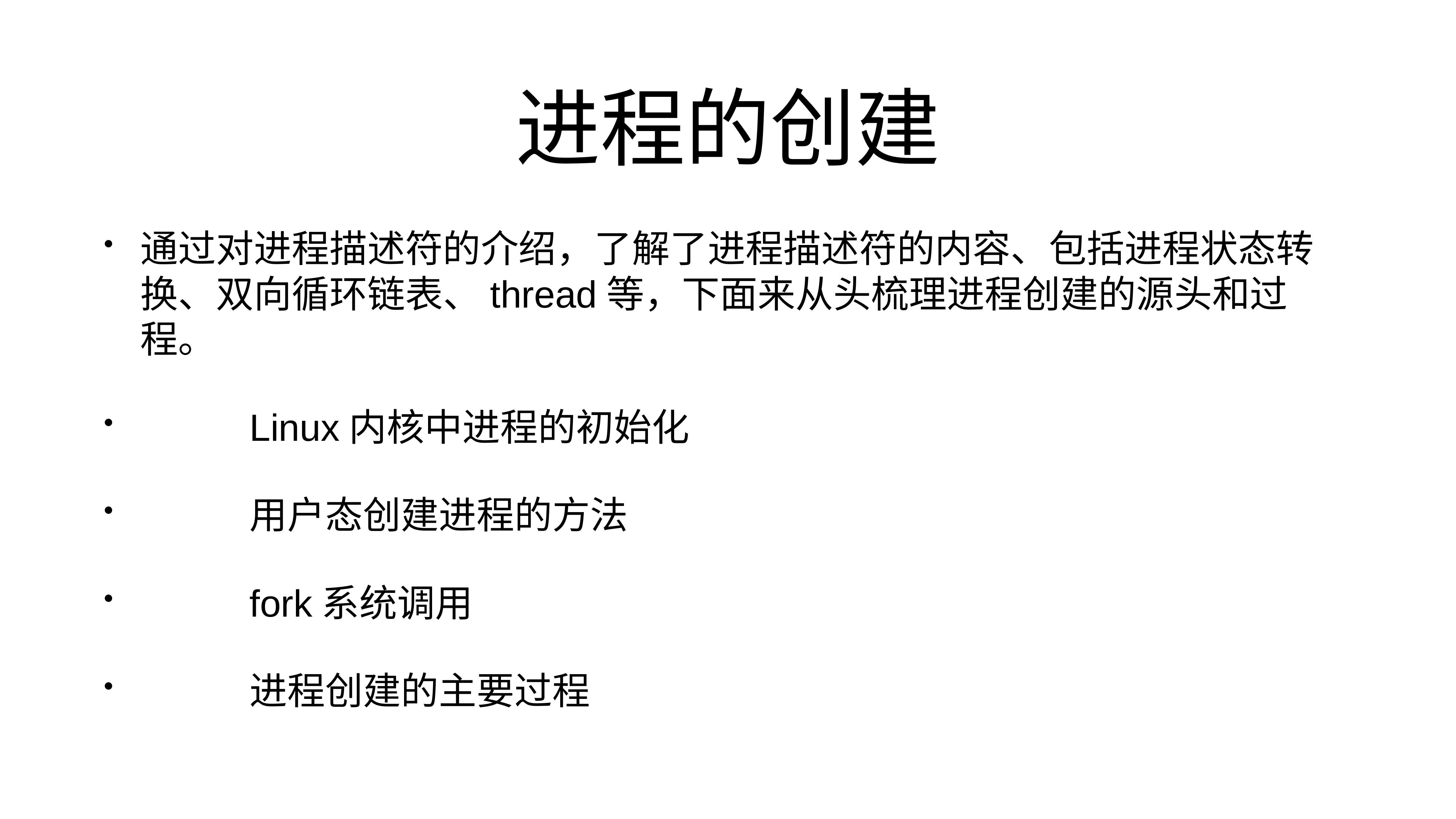

# 进程的创建
通过对进程描述符的介绍，了解了进程描述符的内容、包括进程状态转换、双向循环链表、thread等，下面来从头梳理进程创建的源头和过程。
		Linux内核中进程的初始化
		用户态创建进程的方法
		fork系统调用
		进程创建的主要过程